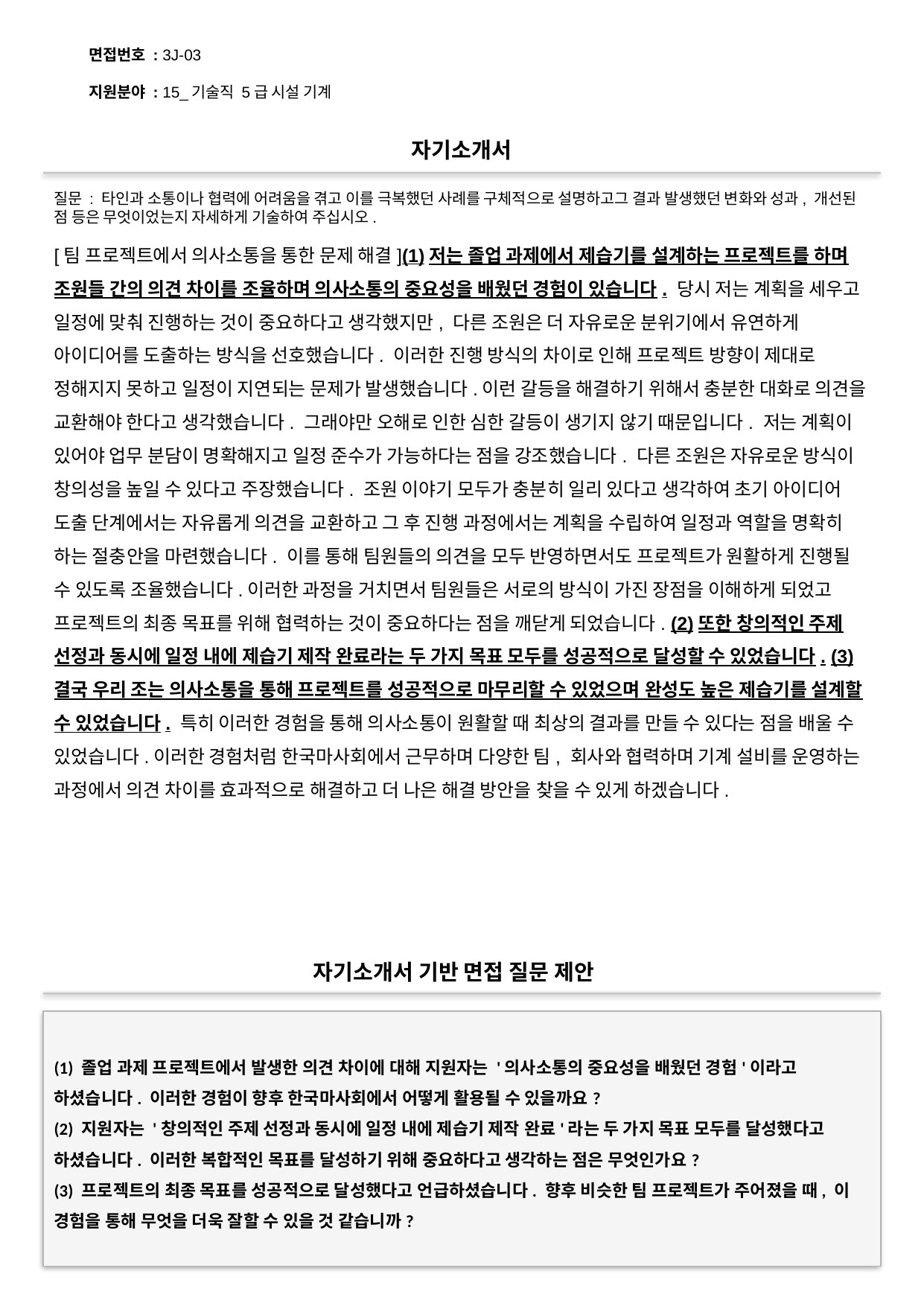

면접번호 : 3J-03

지원분야 : 15_기술직 5급 시설 기계
#

자기소개서

질문 : 타인과 소통이나 협력에 어려움을 겪고 이를 극복했던 사례를 구체적으로 설명하고그 결과 발생했던 변화와 성과, 개선된 점 등은 무엇이었는지 자세하게 기술하여 주십시오.

[팀 프로젝트에서 의사소통을 통한 문제 해결](1)저는 졸업 과제에서 제습기를 설계하는 프로젝트를 하며 조원들 간의 의견 차이를 조율하며 의사소통의 중요성을 배웠던 경험이 있습니다. 당시 저는 계획을 세우고 일정에 맞춰 진행하는 것이 중요하다고 생각했지만, 다른 조원은 더 자유로운 분위기에서 유연하게 아이디어를 도출하는 방식을 선호했습니다. 이러한 진행 방식의 차이로 인해 프로젝트 방향이 제대로 정해지지 못하고 일정이 지연되는 문제가 발생했습니다.이런 갈등을 해결하기 위해서 충분한 대화로 의견을 교환해야 한다고 생각했습니다. 그래야만 오해로 인한 심한 갈등이 생기지 않기 때문입니다. 저는 계획이 있어야 업무 분담이 명확해지고 일정 준수가 가능하다는 점을 강조했습니다. 다른 조원은 자유로운 방식이 창의성을 높일 수 있다고 주장했습니다. 조원 이야기 모두가 충분히 일리 있다고 생각하여 초기 아이디어 도출 단계에서는 자유롭게 의견을 교환하고 그 후 진행 과정에서는 계획을 수립하여 일정과 역할을 명확히 하는 절충안을 마련했습니다. 이를 통해 팀원들의 의견을 모두 반영하면서도 프로젝트가 원활하게 진행될 수 있도록 조율했습니다.이러한 과정을 거치면서 팀원들은 서로의 방식이 가진 장점을 이해하게 되었고 프로젝트의 최종 목표를 위해 협력하는 것이 중요하다는 점을 깨닫게 되었습니다. (2)또한 창의적인 주제 선정과 동시에 일정 내에 제습기 제작 완료라는 두 가지 목표 모두를 성공적으로 달성할 수 있었습니다. (3)결국 우리 조는 의사소통을 통해 프로젝트를 성공적으로 마무리할 수 있었으며 완성도 높은 제습기를 설계할 수 있었습니다. 특히 이러한 경험을 통해 의사소통이 원활할 때 최상의 결과를 만들 수 있다는 점을 배울 수 있었습니다.이러한 경험처럼 한국마사회에서 근무하며 다양한 팀, 회사와 협력하며 기계 설비를 운영하는 과정에서 의견 차이를 효과적으로 해결하고 더 나은 해결 방안을 찾을 수 있게 하겠습니다.

자기소개서 기반 면접 질문 제안

(1) 졸업 과제 프로젝트에서 발생한 의견 차이에 대해 지원자는 '의사소통의 중요성을 배웠던 경험'이라고 하셨습니다. 이러한 경험이 향후 한국마사회에서 어떻게 활용될 수 있을까요?
(2) 지원자는 '창의적인 주제 선정과 동시에 일정 내에 제습기 제작 완료'라는 두 가지 목표 모두를 달성했다고 하셨습니다. 이러한 복합적인 목표를 달성하기 위해 중요하다고 생각하는 점은 무엇인가요?
(3) 프로젝트의 최종 목표를 성공적으로 달성했다고 언급하셨습니다. 향후 비슷한 팀 프로젝트가 주어졌을 때, 이 경험을 통해 무엇을 더욱 잘할 수 있을 것 같습니까?